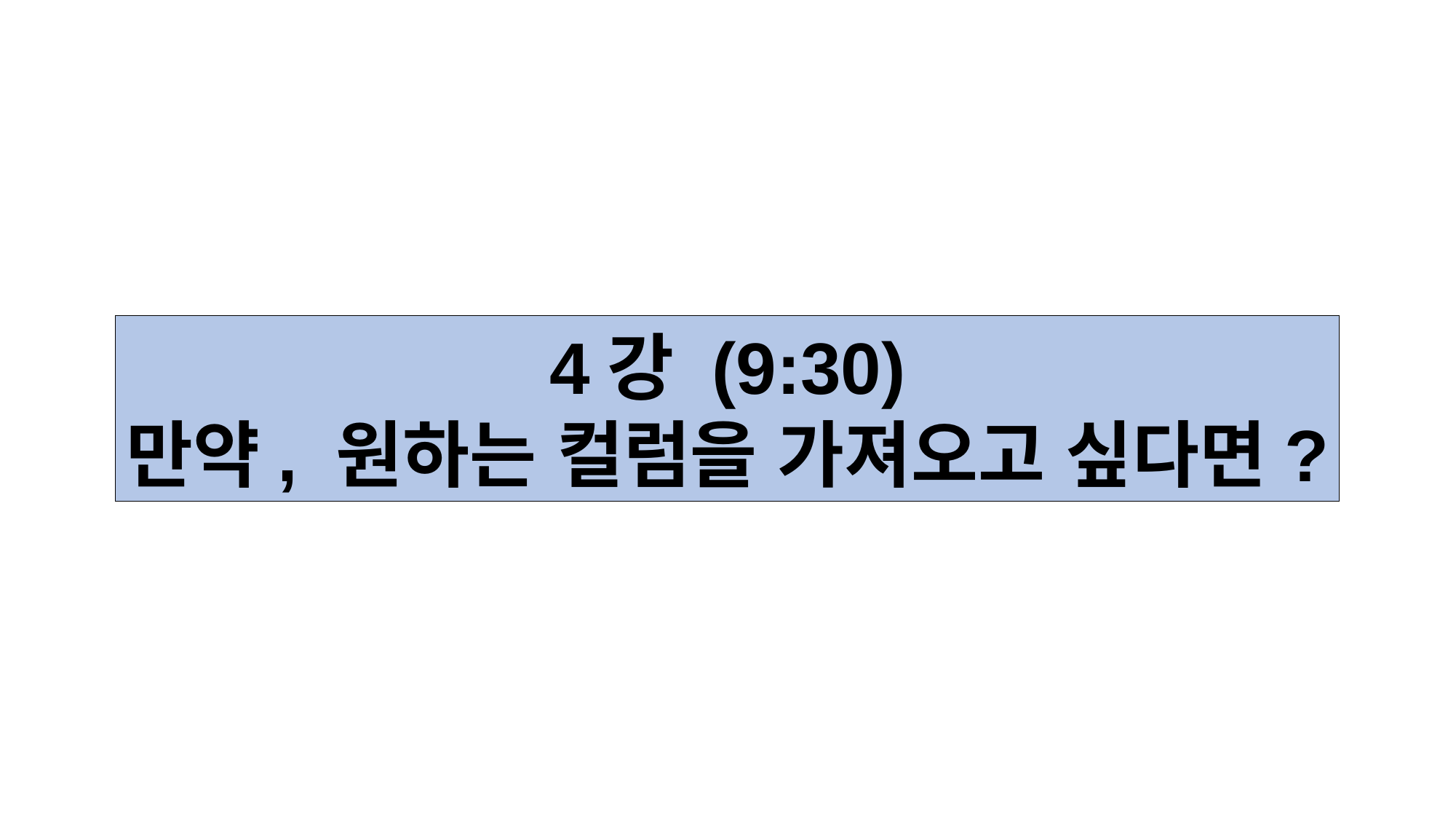

4강 (9:30)
만약, 원하는 컬럼을 가져오고 싶다면?